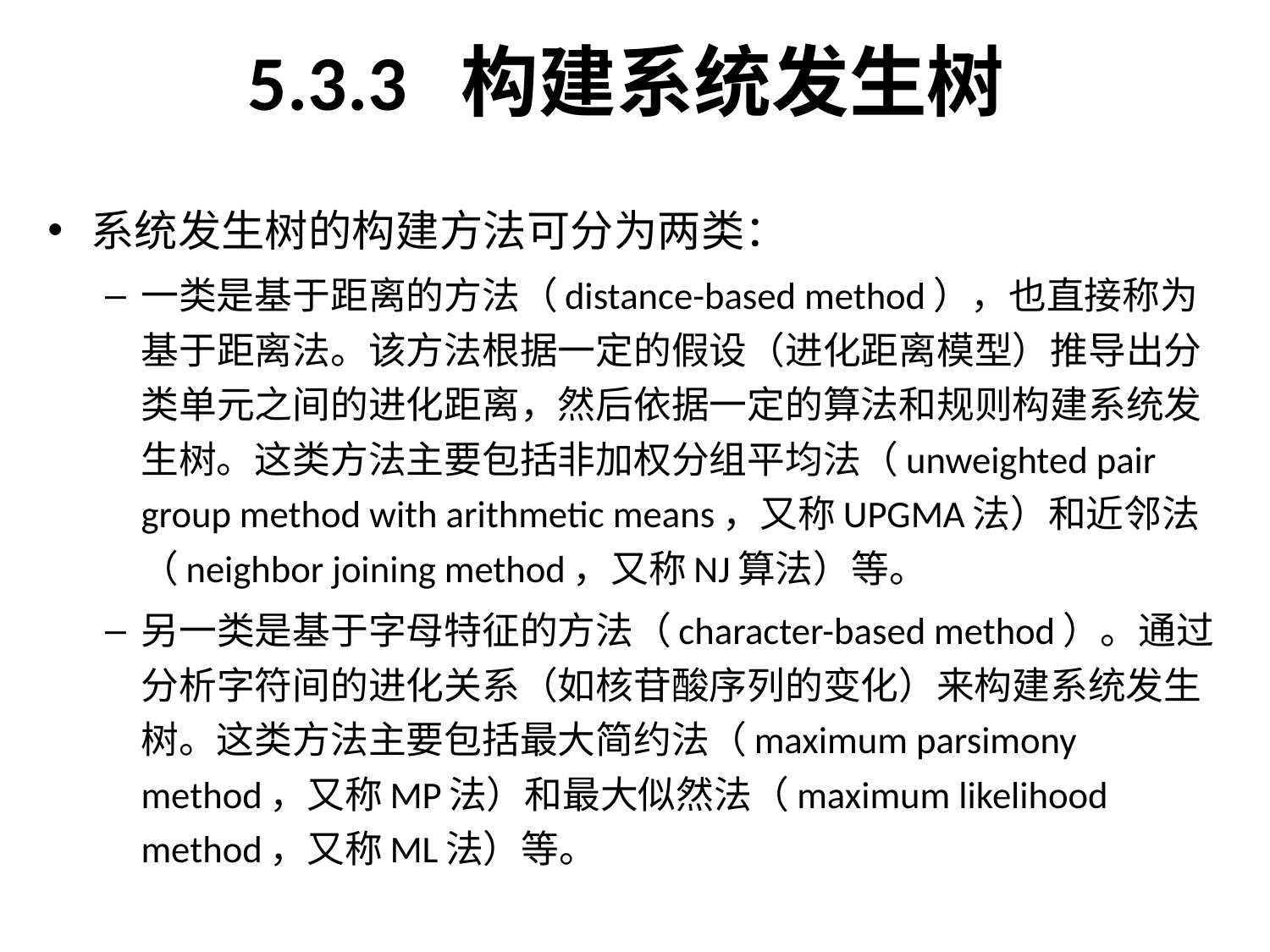

# 5.3.3  构建系统发生树
系统发生树的构建方法可分为两类：
一类是基于距离的方法（distance-based method），也直接称为基于距离法。该方法根据一定的假设（进化距离模型）推导出分类单元之间的进化距离，然后依据一定的算法和规则构建系统发生树。这类方法主要包括非加权分组平均法（unweighted pair group method with arithmetic means，又称UPGMA法）和近邻法（neighbor joining method，又称NJ算法）等。
另一类是基于字母特征的方法（character-based method）。通过分析字符间的进化关系（如核苷酸序列的变化）来构建系统发生树。这类方法主要包括最大简约法（maximum parsimony method，又称MP法）和最大似然法（maximum likelihood method，又称ML法）等。